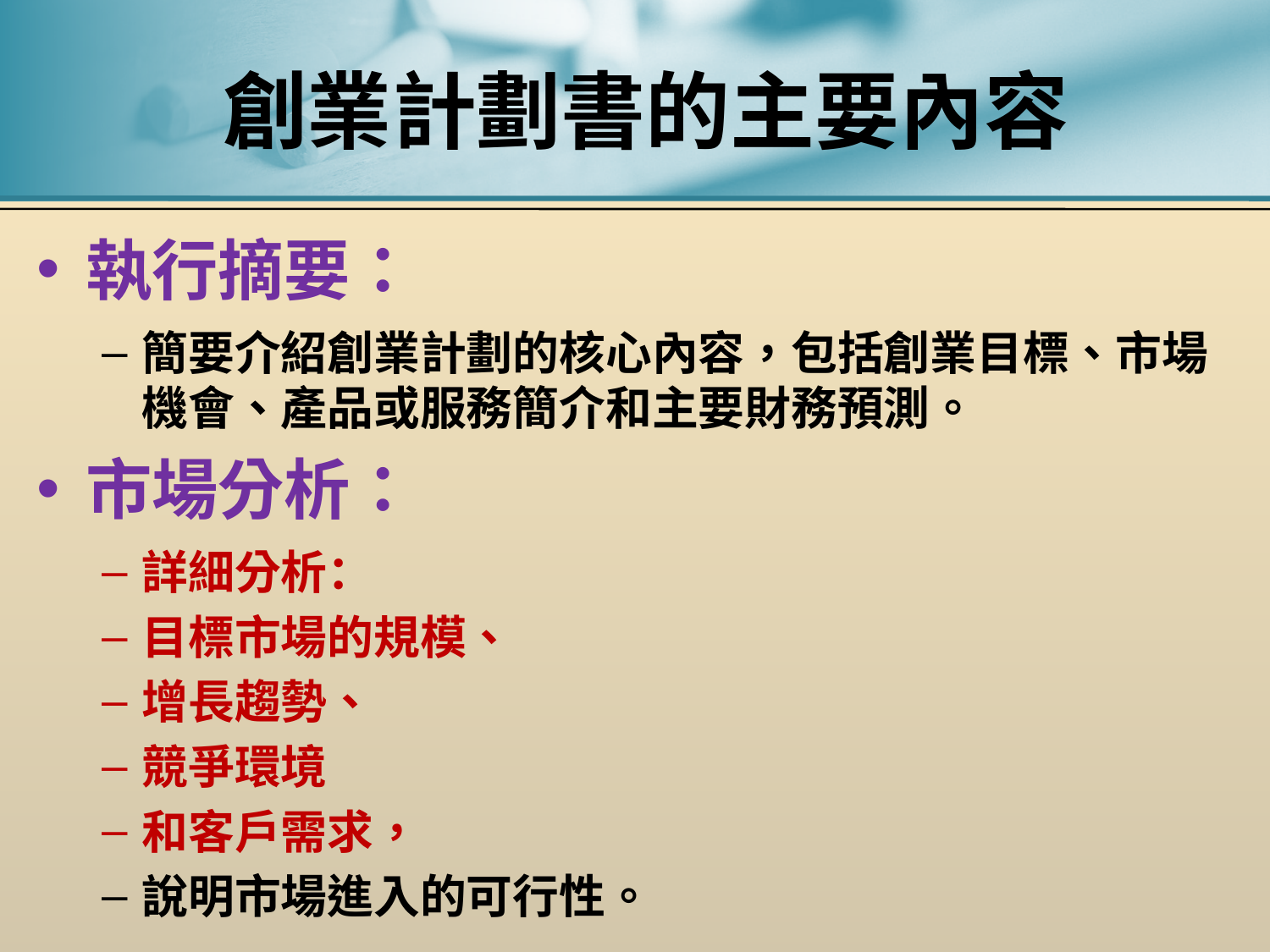

# 創業計劃書的主要內容
執行摘要：
簡要介紹創業計劃的核心內容，包括創業目標、市場機會、產品或服務簡介和主要財務預測。
市場分析：
詳細分析：
目標市場的規模、
增長趨勢、
競爭環境
和客戶需求，
說明市場進入的可行性。